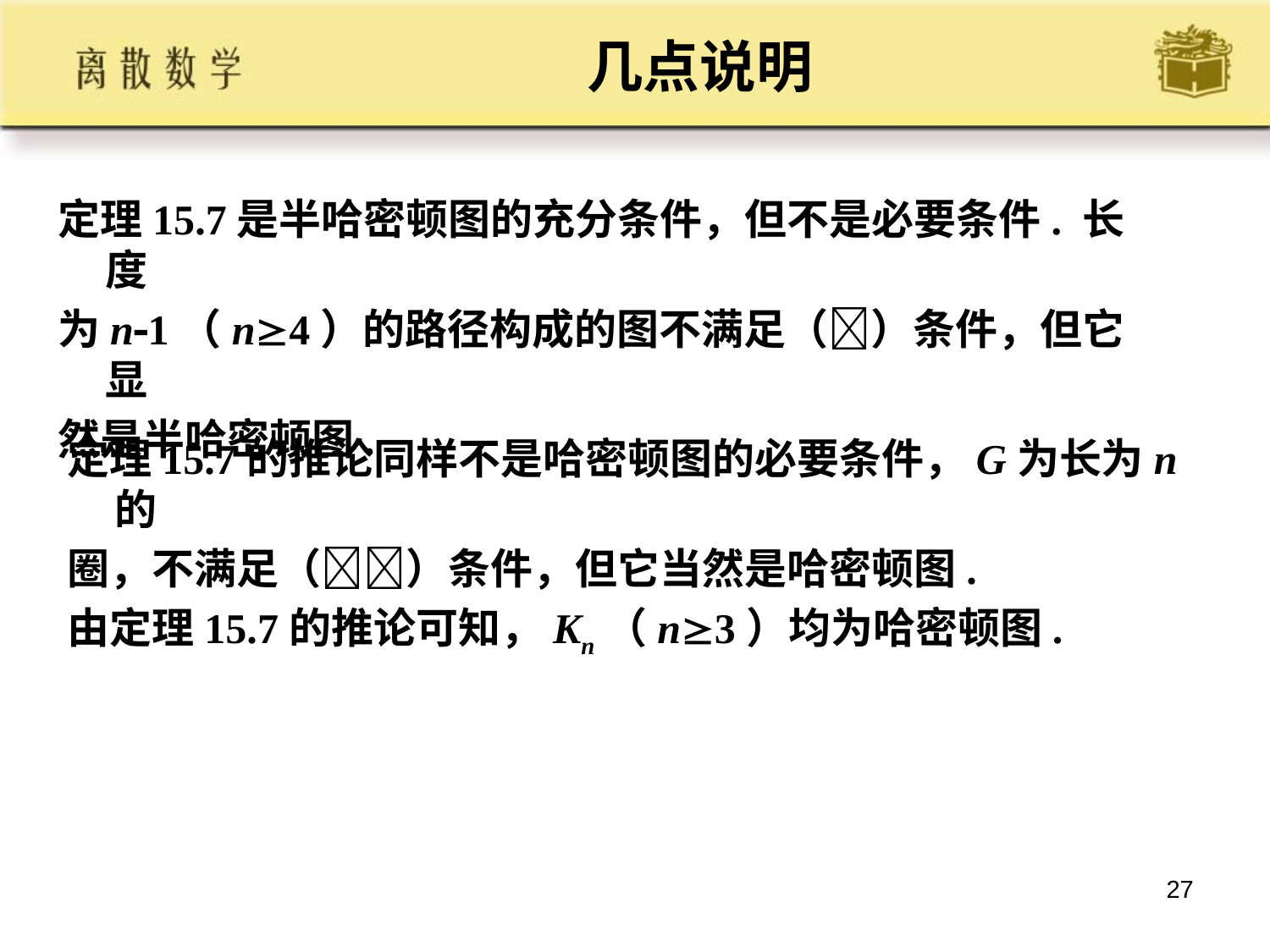

# 几点说明
定理15.7是半哈密顿图的充分条件，但不是必要条件. 长度
为n−1（n≥4）的路径构成的图不满足（∗）条件，但它显
然是半哈密顿图.
定理15.7的推论同样不是哈密顿图的必要条件，G为长为n的
圈，不满足（∗∗）条件，但它当然是哈密顿图.
由定理15.7的推论可知，Kn（n≥3）均为哈密顿图.
27